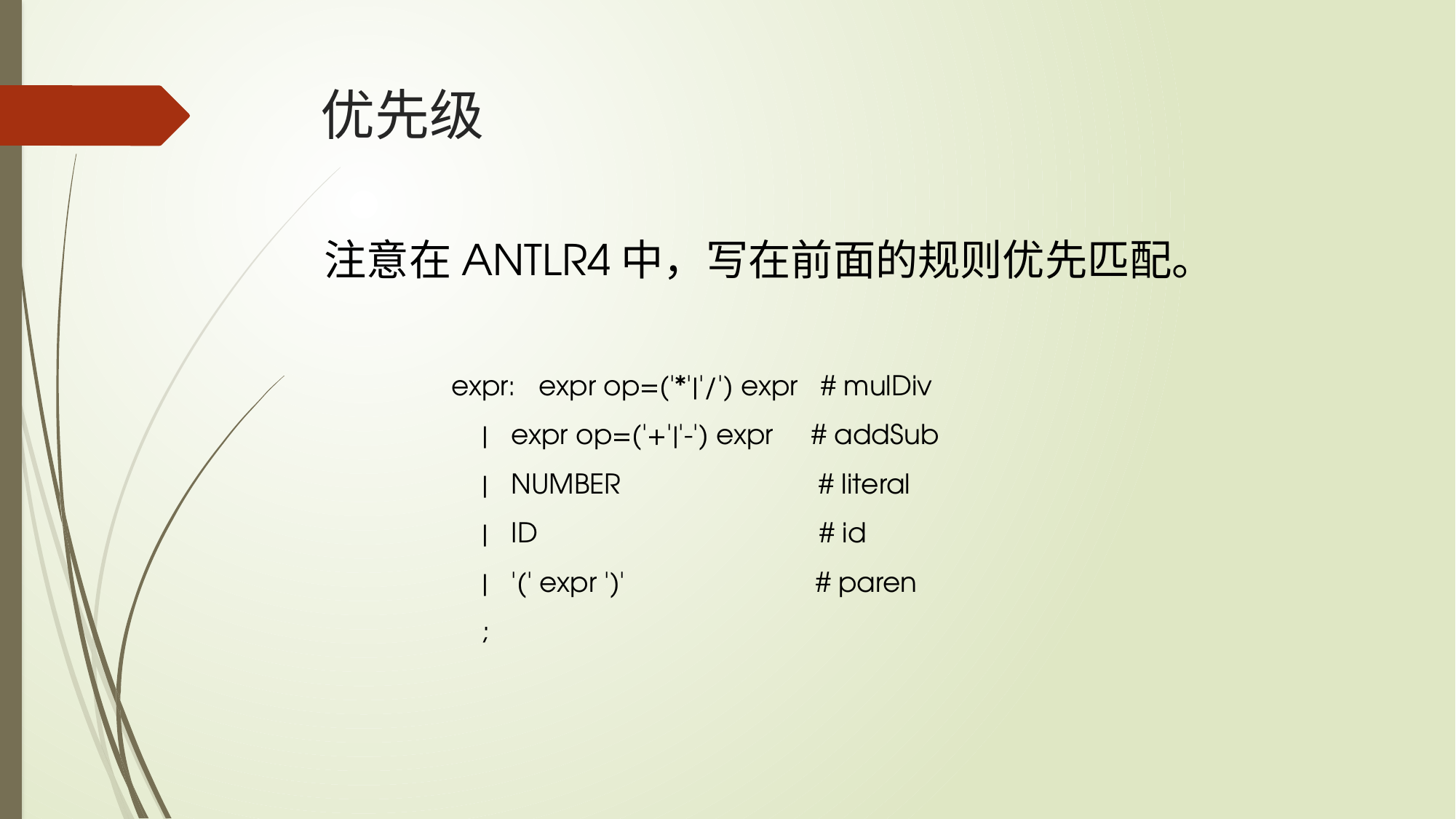

# 优先级
注意在ANTLR4中，写在前面的规则优先匹配。
expr:   expr op=('*'|'/') expr   # mulDiv
    |   expr op=('+'|'-') expr     # addSub
    |   NUMBER                          # literal
    |   ID                                     # id
    |   '(' expr ')'                         # paren
    ;